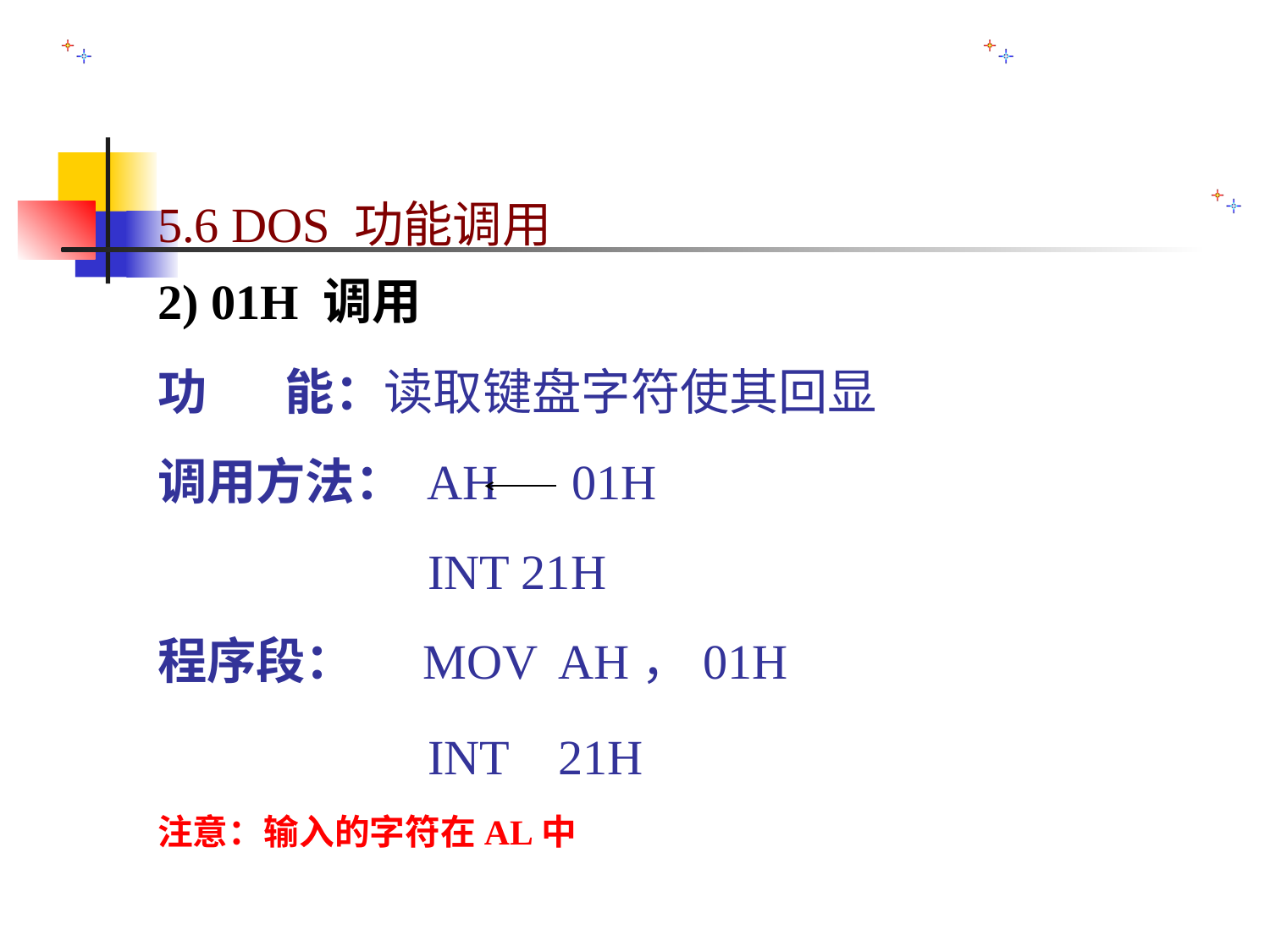

5.6 DOS 功能调用
2) 01H 调用
功       能：读取键盘字符使其回显
调用方法： AH      01H
                      INT 21H
程序段：     MOV  AH，01H
                      INT    21H
注意：输入的字符在AL中